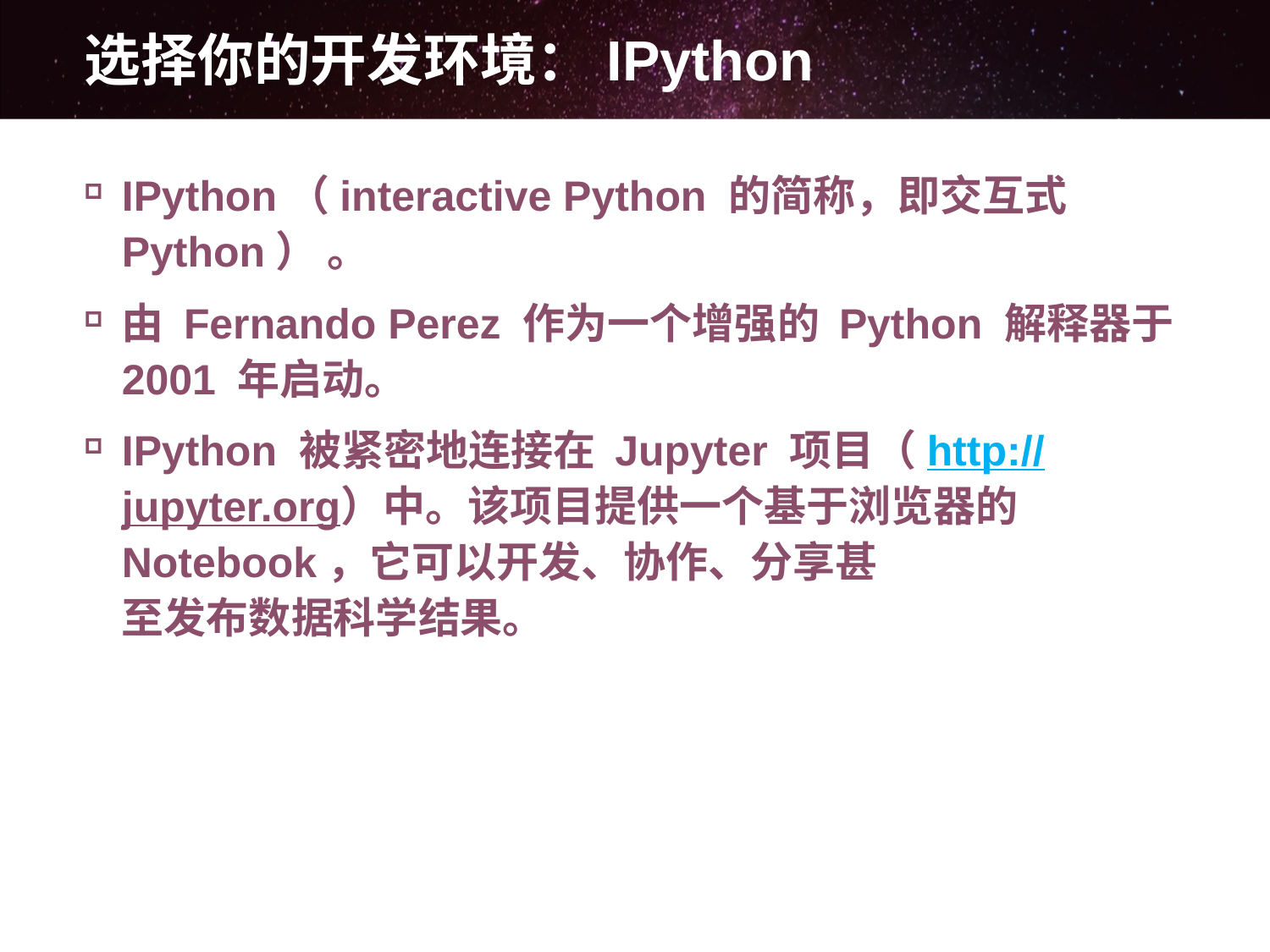

# 选择你的开发环境：IPython
IPython（interactive Python 的简称，即交互式Python） 。
由 Fernando Perez 作为一个增强的 Python 解释器于 2001 年启动。
IPython 被紧密地连接在 Jupyter 项目（http://
jupyter.org）中。该项目提供一个基于浏览器的 Notebook，它可以开发、协作、分享甚
至发布数据科学结果。